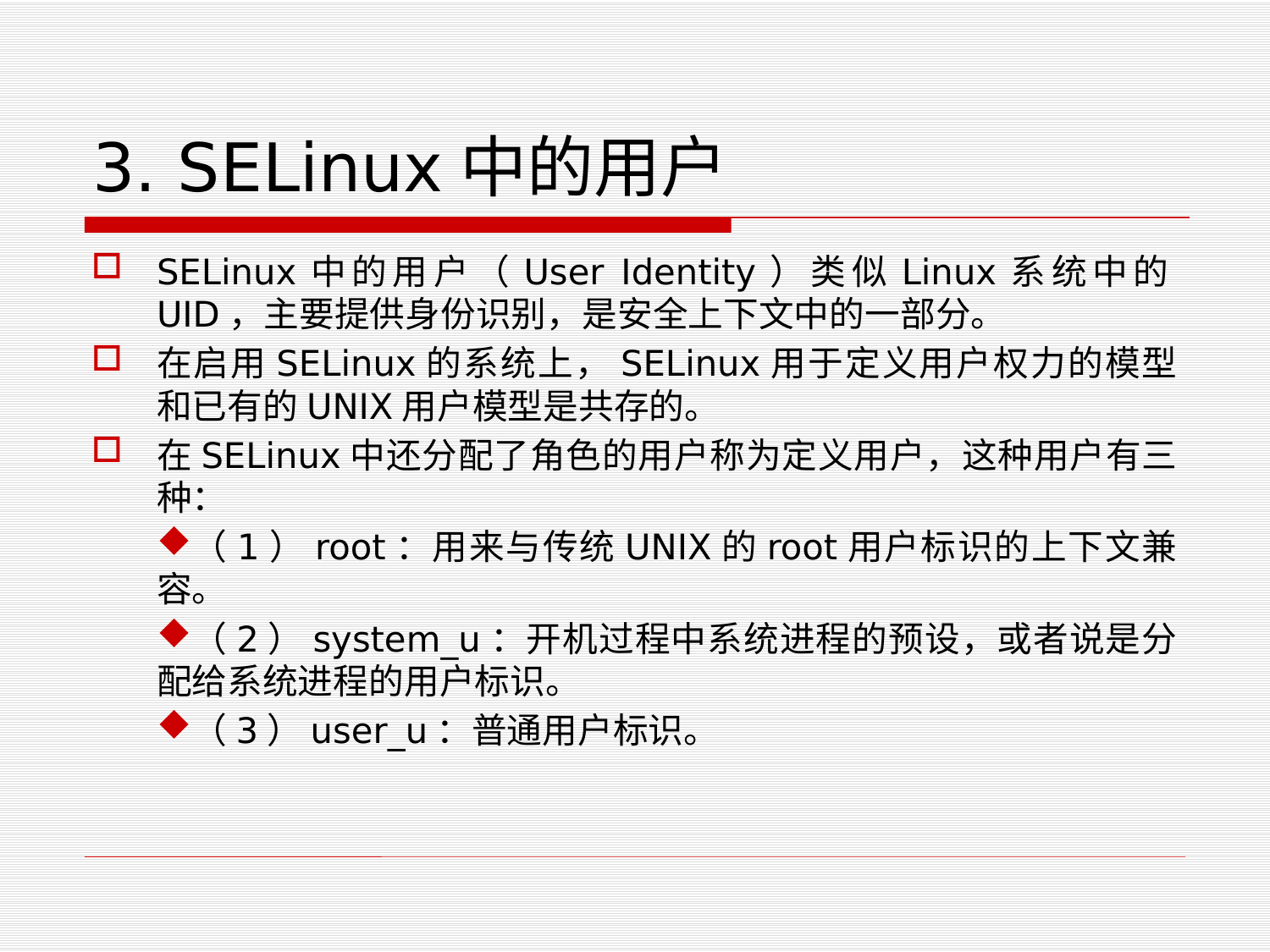

# 3. SELinux中的用户
SELinux中的用户（User Identity）类似Linux系统中的UID，主要提供身份识别，是安全上下文中的一部分。
在启用SELinux的系统上，SELinux用于定义用户权力的模型和已有的UNIX用户模型是共存的。
在SELinux中还分配了角色的用户称为定义用户，这种用户有三种：
（1）root：用来与传统UNIX的root用户标识的上下文兼容。
（2）system_u：开机过程中系统进程的预设，或者说是分配给系统进程的用户标识。
（3）user_u：普通用户标识。